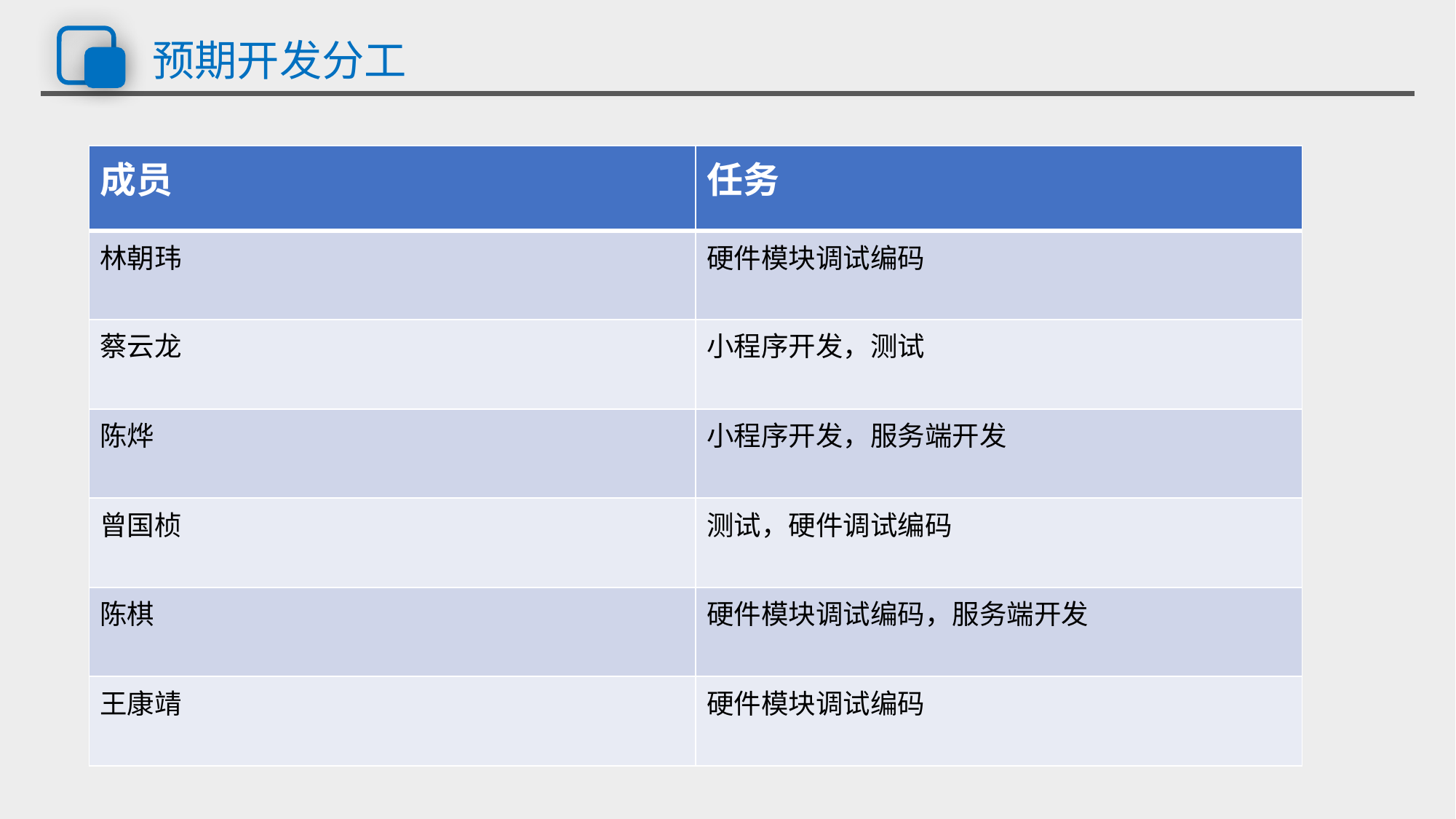

# 预期开发分工
| 成员 | 任务 |
| --- | --- |
| 林朝玮 | 硬件模块调试编码 |
| 蔡云龙 | 小程序开发，测试 |
| 陈烨 | 小程序开发，服务端开发 |
| 曾国桢 | 测试，硬件调试编码 |
| 陈棋 | 硬件模块调试编码，服务端开发 |
| 王康靖 | 硬件模块调试编码 |